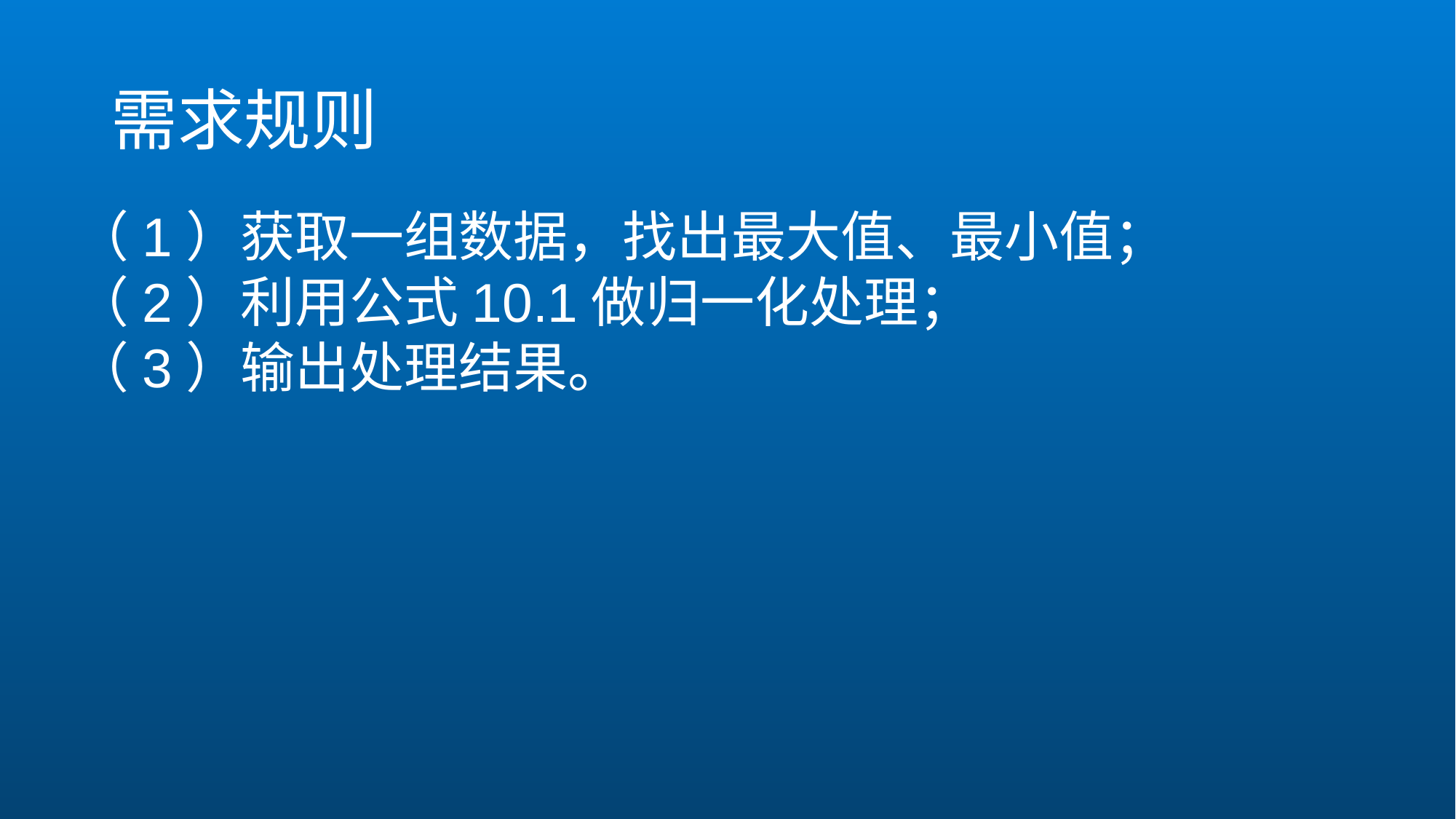

# 需求规则
（1）获取一组数据，找出最大值、最小值；
（2）利用公式10.1做归一化处理；
（3）输出处理结果。